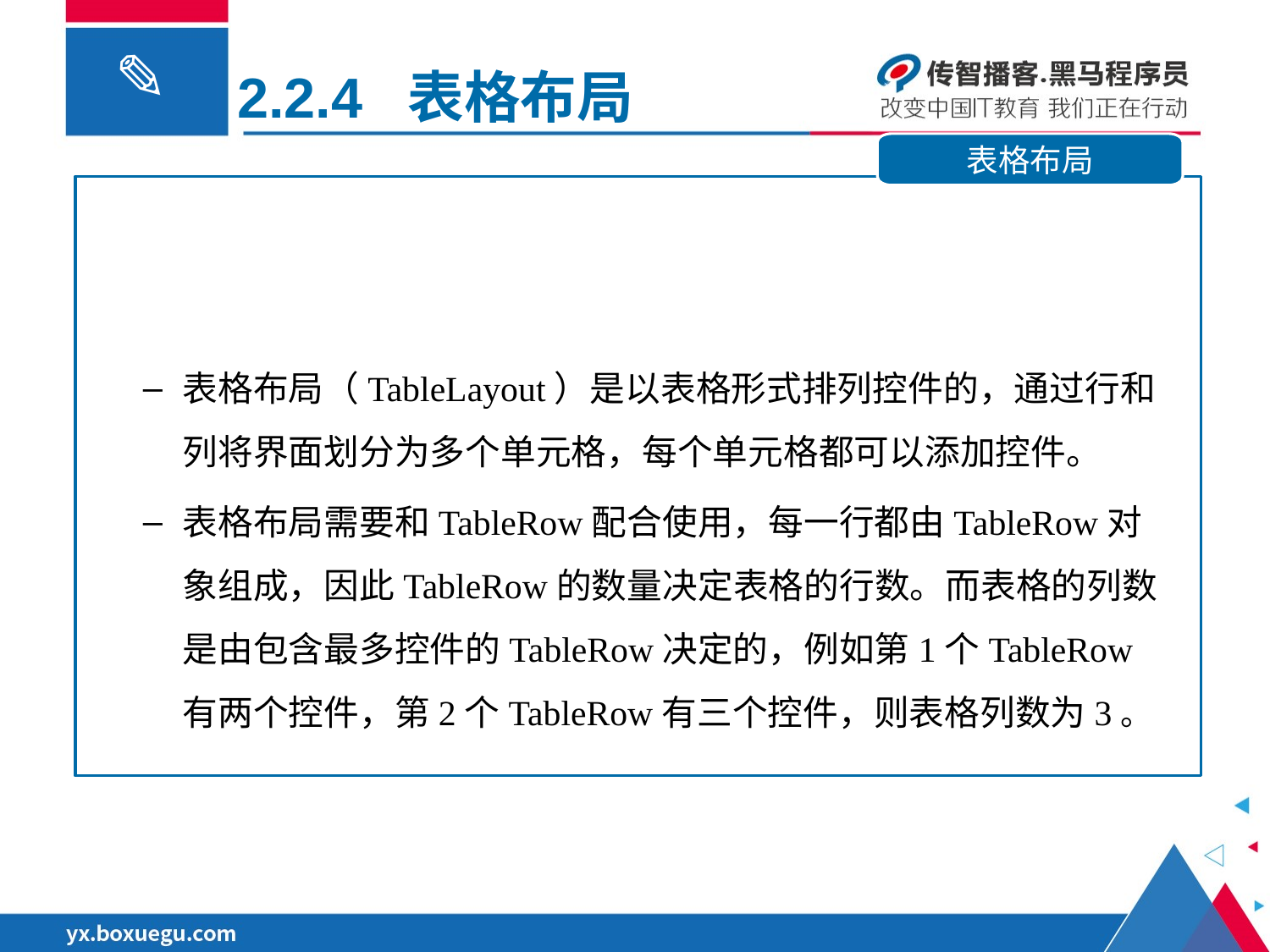

2.2.4  表格布局

表格布局

表格布局（TableLayout）是以表格形式排列控件的，通过行和列将界面划分为多个单元格，每个单元格都可以添加控件。
表格布局需要和TableRow配合使用，每一行都由TableRow对象组成，因此TableRow的数量决定表格的行数。而表格的列数是由包含最多控件的TableRow决定的，例如第1个TableRow有两个控件，第2个TableRow有三个控件，则表格列数为3。